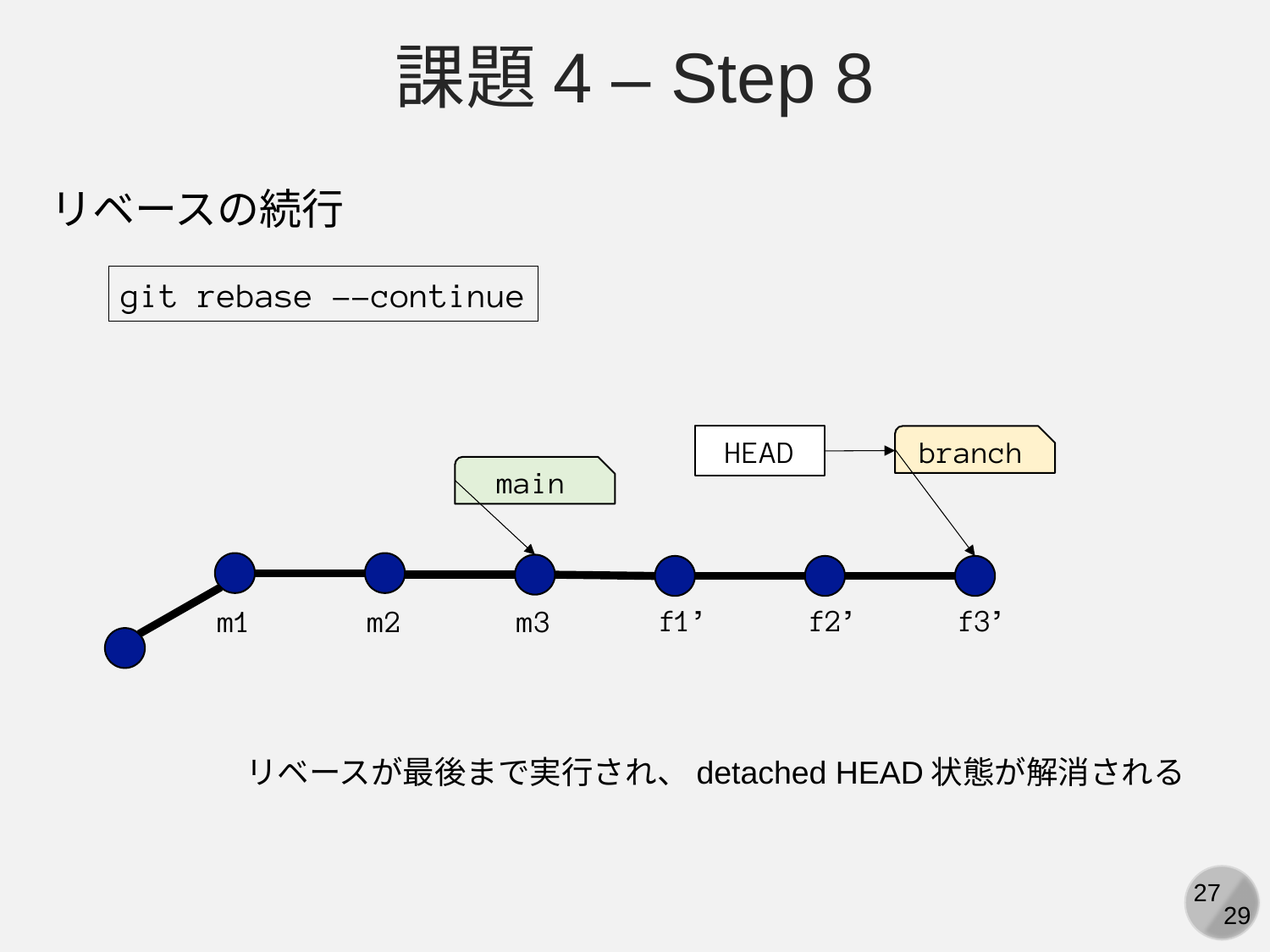

課題4 – Step 8
リベースの続行
git rebase --continue
HEAD
branch
main

f1’
f2’
f3’
m1
m2
m3

リベースが最後まで実行され、detached HEAD状態が解消される